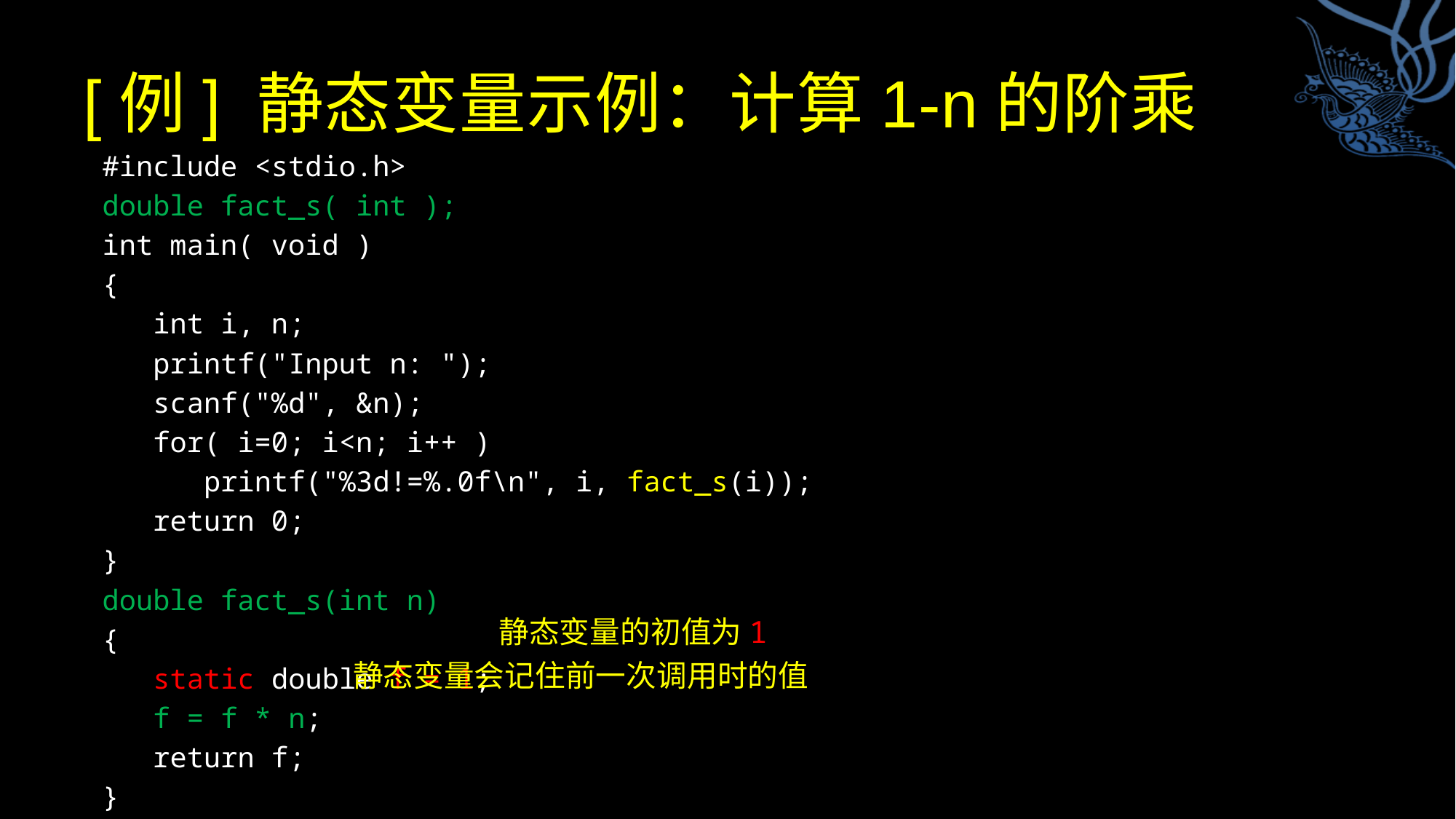

# [例] 静态变量示例：计算1-n的阶乘
#include <stdio.h>
double fact_s( int );
int main( void )
{
   int i, n;
   printf("Input n: ");
   scanf("%d", &n);
   for( i=0; i<n; i++ )
      printf("%3d!=%.0f\n", i, fact_s(i));
   return 0;
}
double fact_s(int n)
{
   static double f = 1;
   f = f * n;
   return f;
}
静态变量的初值为1
静态变量会记住前一次调用时的值